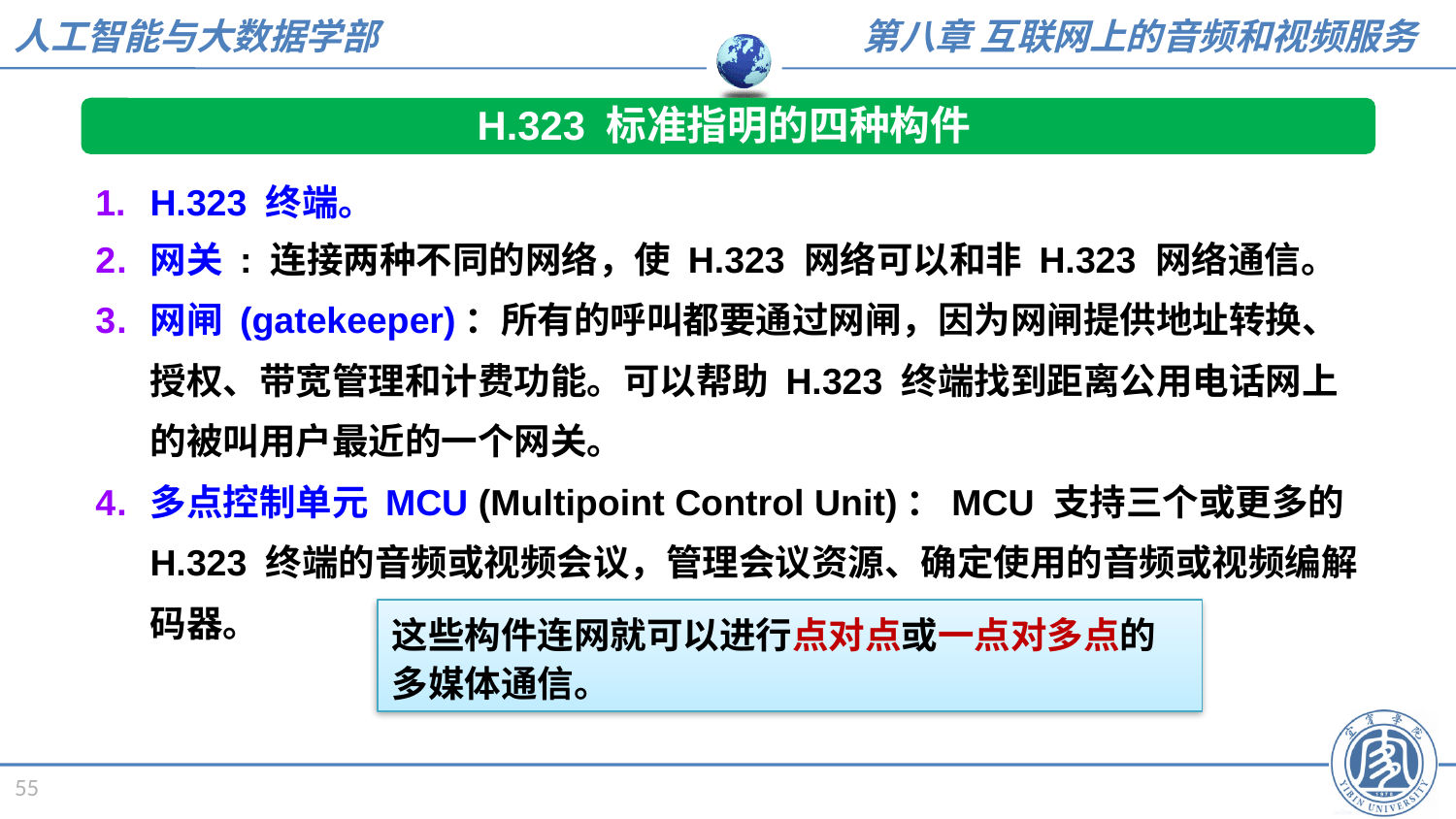

H.323 标准指明的四种构件

H.323 终端。
网关 : 连接两种不同的网络，使 H.323 网络可以和非 H.323 网络通信。
网闸 (gatekeeper)：所有的呼叫都要通过网闸，因为网闸提供地址转换、授权、带宽管理和计费功能。可以帮助 H.323 终端找到距离公用电话网上的被叫用户最近的一个网关。
多点控制单元 MCU (Multipoint Control Unit)：MCU 支持三个或更多的 H.323 终端的音频或视频会议，管理会议资源、确定使用的音频或视频编解码器。
这些构件连网就可以进行点对点或一点对多点的多媒体通信。
55